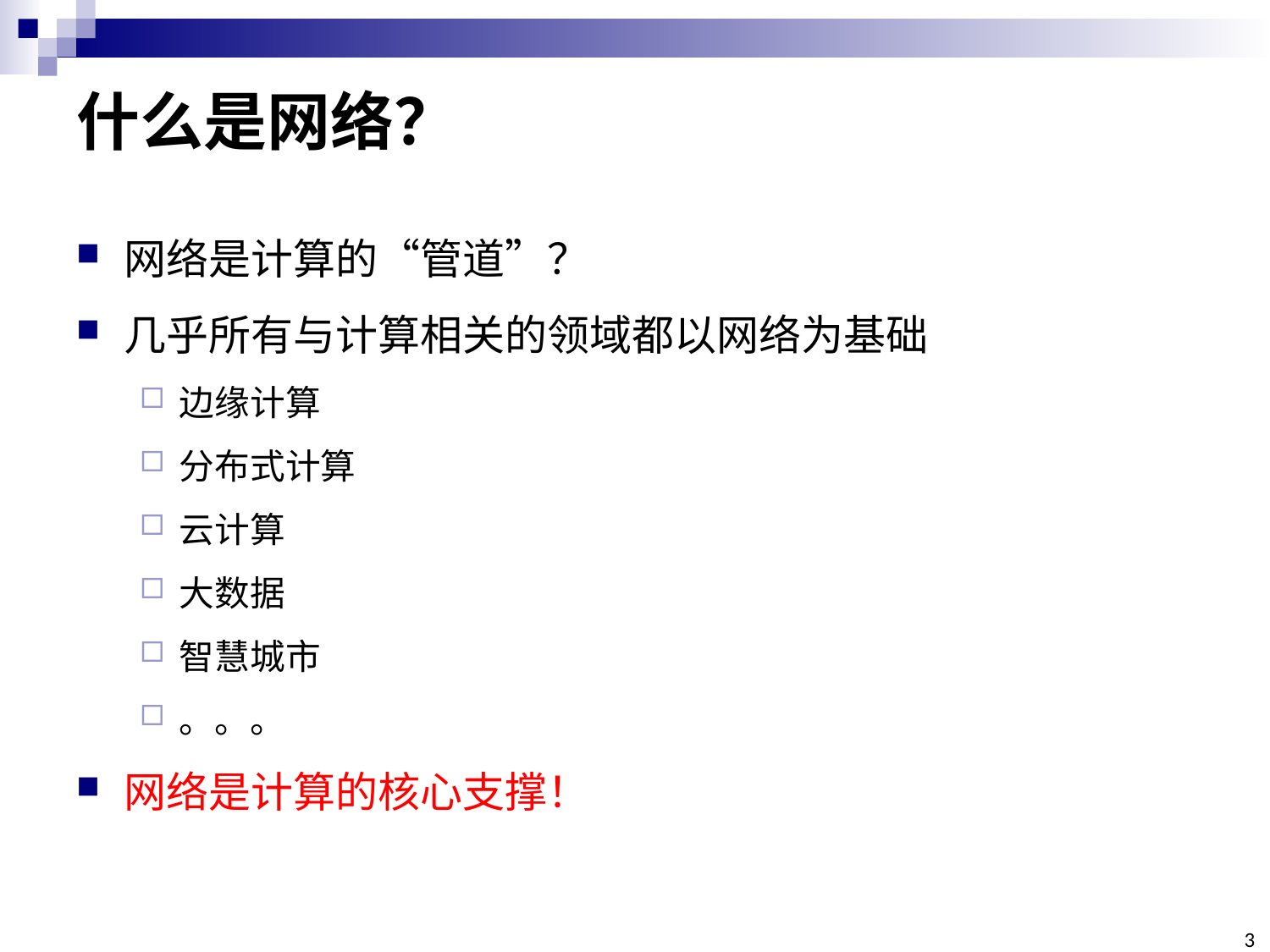

# 什么是网络？
网络是计算的“管道”？
几乎所有与计算相关的领域都以网络为基础
边缘计算
分布式计算
云计算
大数据
智慧城市
。。。
网络是计算的核心支撑！
3